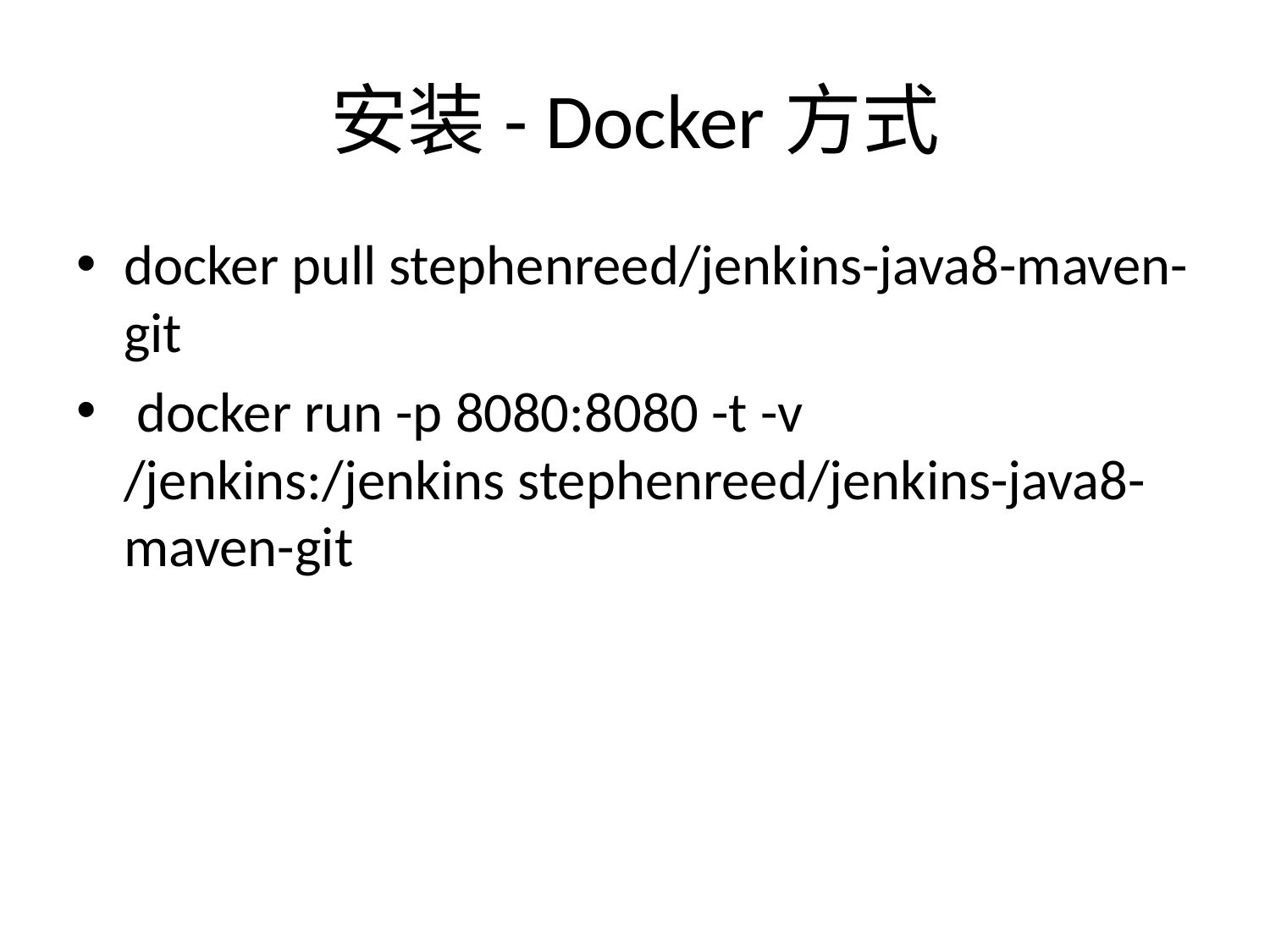

# 安装- Docker方式
docker pull stephenreed/jenkins-java8-maven-git
 docker run -p 8080:8080 -t -v /jenkins:/jenkins stephenreed/jenkins-java8-maven-git